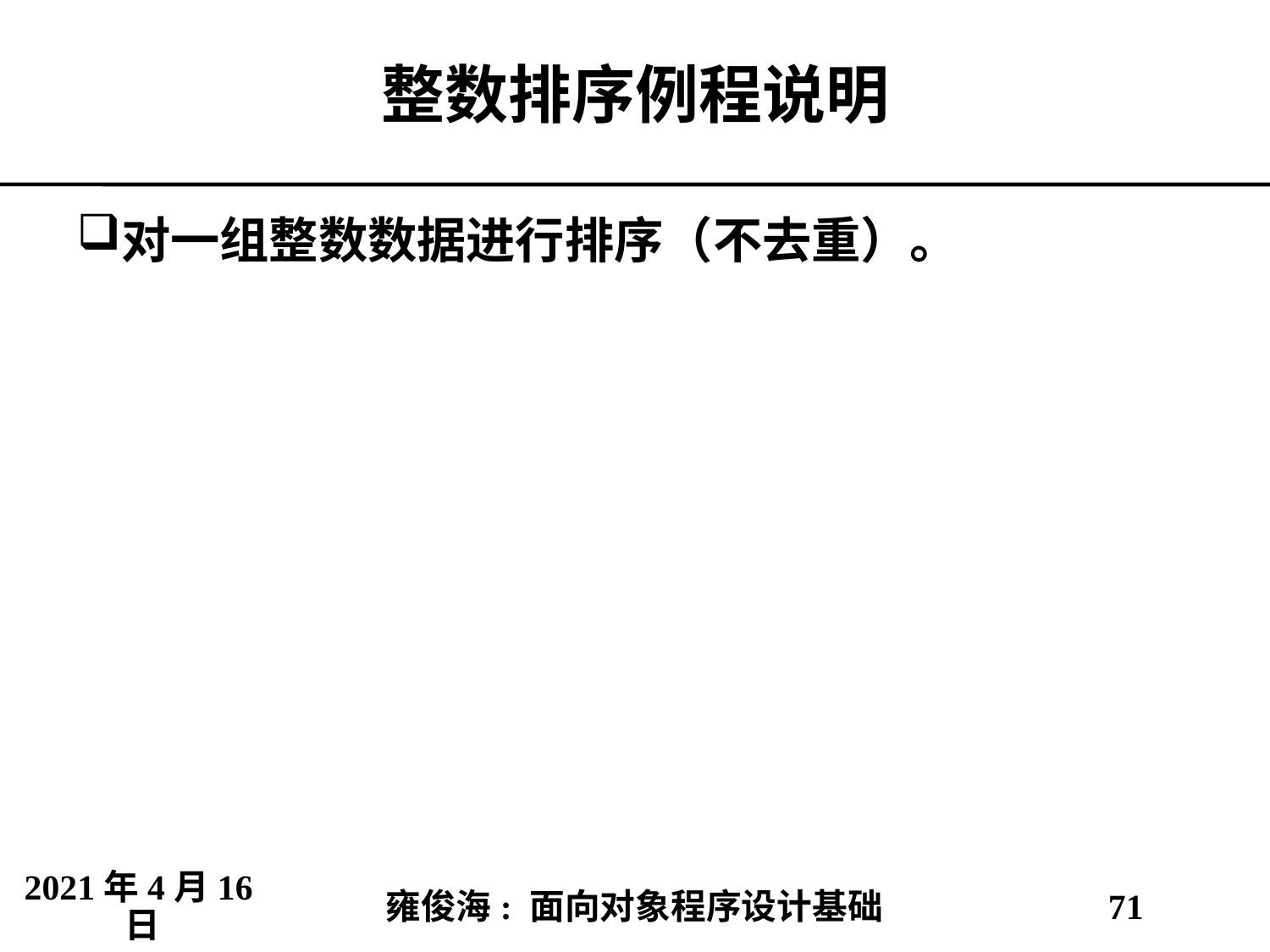

# 整数排序例程说明

对一组整数数据进行排序（不去重）。
2021年4月16日
雍俊海: 面向对象程序设计基础
71